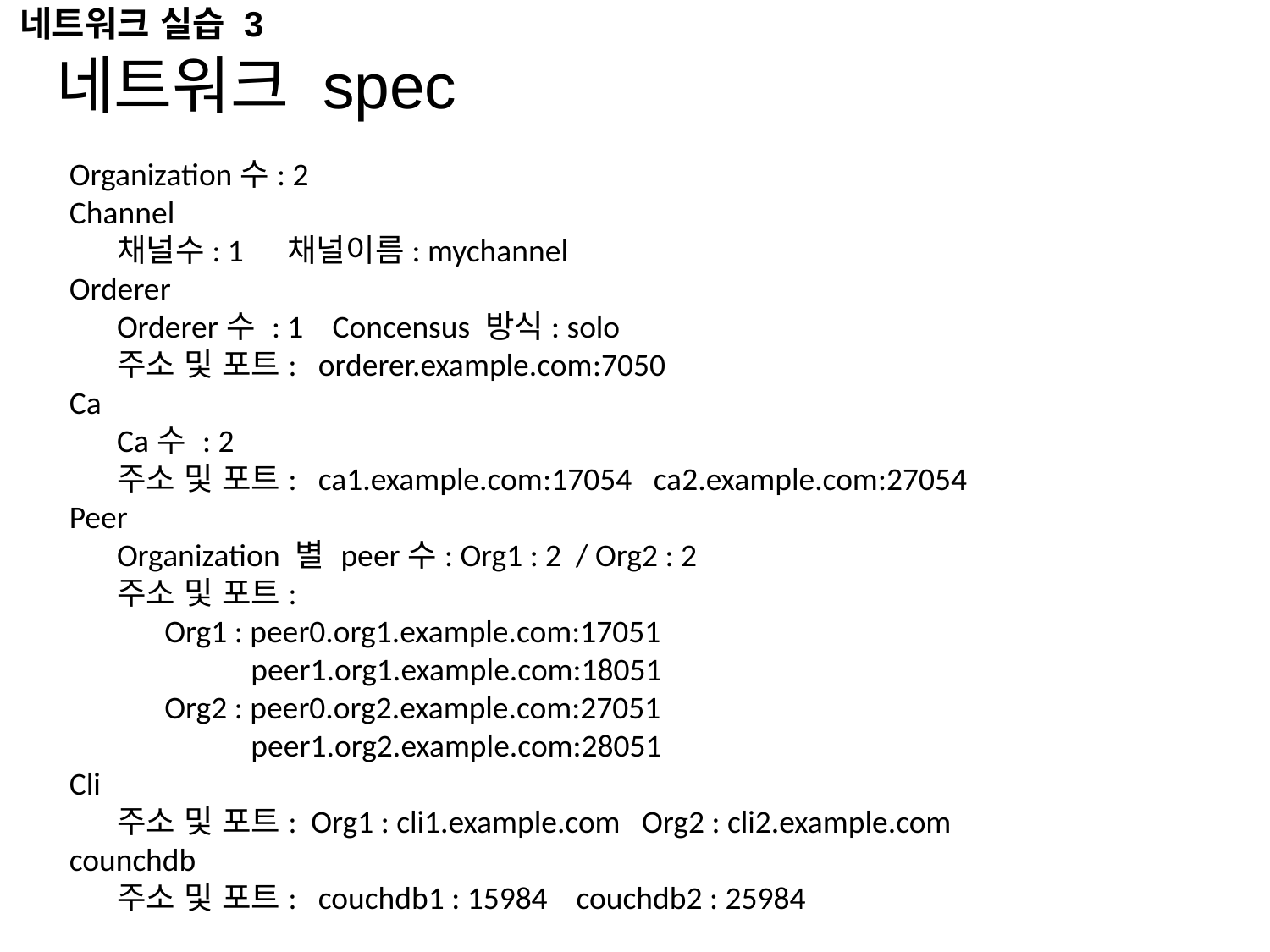

# 네트워크 실습 3
네트워크 spec
Organization수: 2
Channel
채널수: 1     채널이름: mychannel
Orderer
Orderer수 : 1    Concensus 방식: solo
주소 및 포트:   orderer.example.com:7050
Ca
Ca수 : 2
주소 및 포트:   ca1.example.com:17054   ca2.example.com:27054
Peer
Organization 별 peer수: Org1 : 2  / Org2 : 2
주소 및 포트:
Org1 : peer0.org1.example.com:17051
            peer1.org1.example.com:18051
Org2 : peer0.org2.example.com:27051
            peer1.org2.example.com:28051
Cli
주소 및 포트:  Org1 : cli1.example.com   Org2 : cli2.example.com
counchdb
주소 및 포트:   couchdb1 : 15984    couchdb2 : 25984